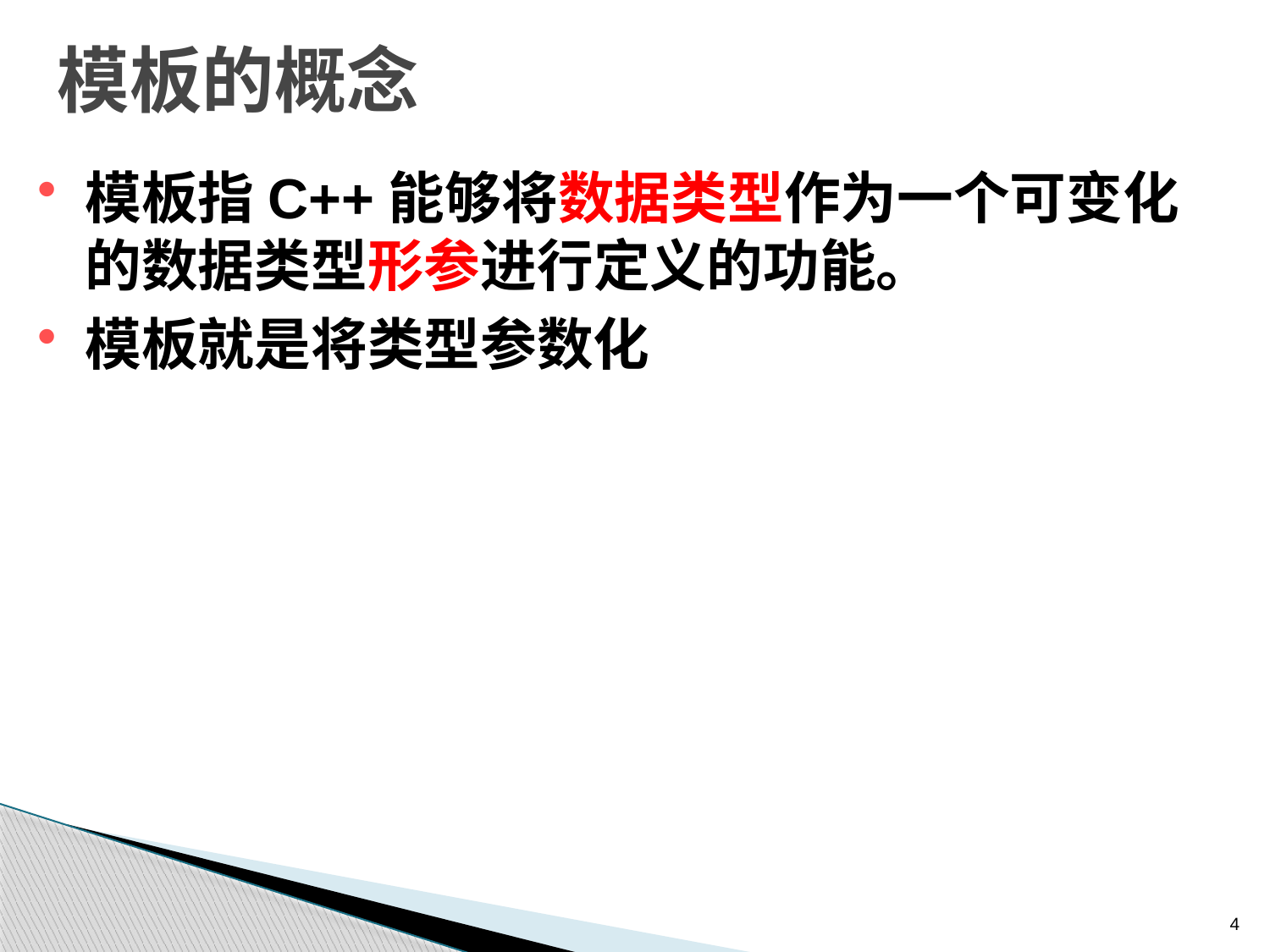

# 模板的概念
模板指C++能够将数据类型作为一个可变化的数据类型形参进行定义的功能。
模板就是将类型参数化
4